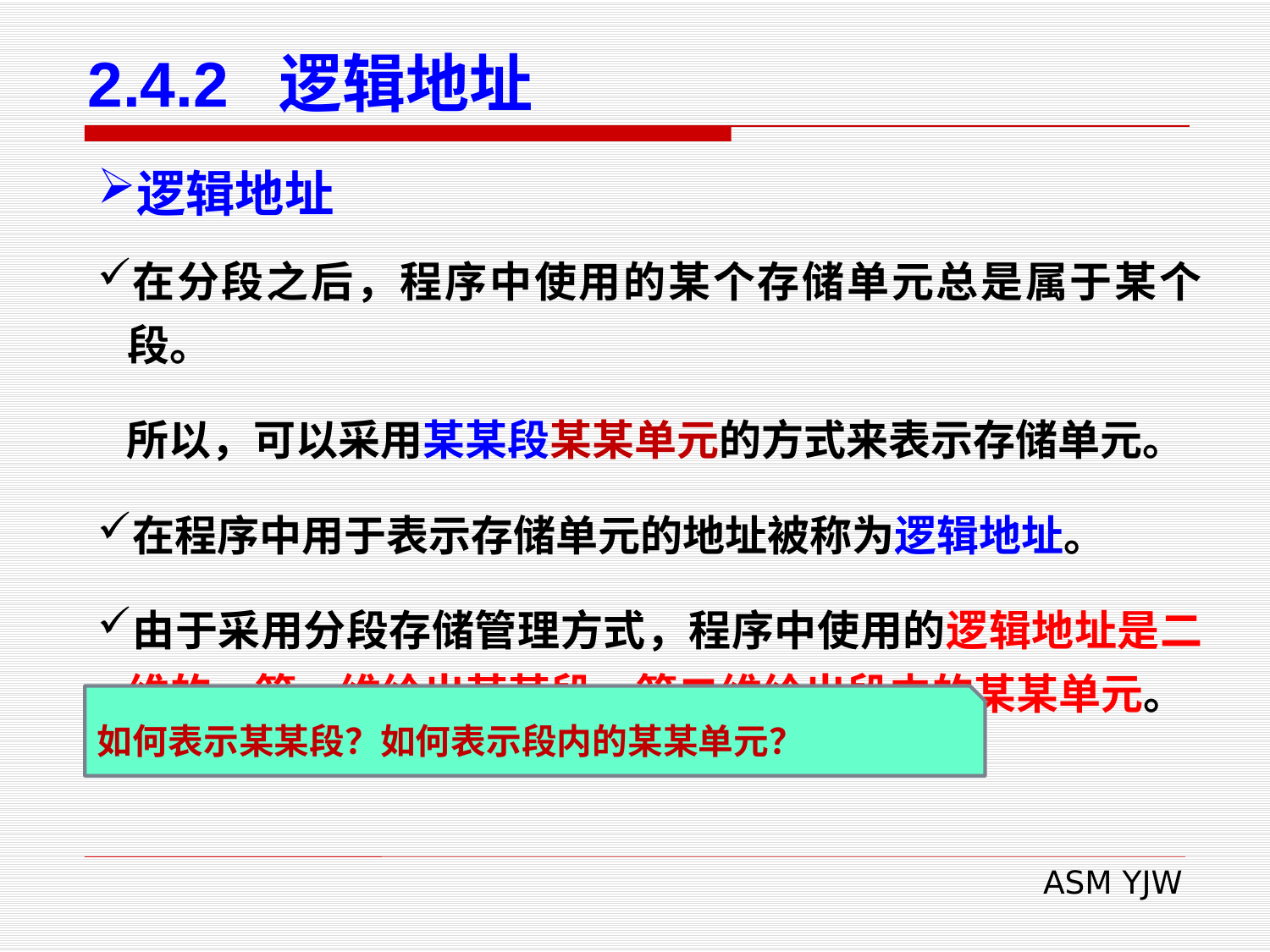

# 2.4.2  逻辑地址
逻辑地址
在分段之后，程序中使用的某个存储单元总是属于某个段。
  所以，可以采用某某段某某单元的方式来表示存储单元。
在程序中用于表示存储单元的地址被称为逻辑地址。
由于采用分段存储管理方式，程序中使用的逻辑地址是二维的，第一维给出某某段，第二维给出段内的某某单元。

如何表示某某段？如何表示段内的某某单元？